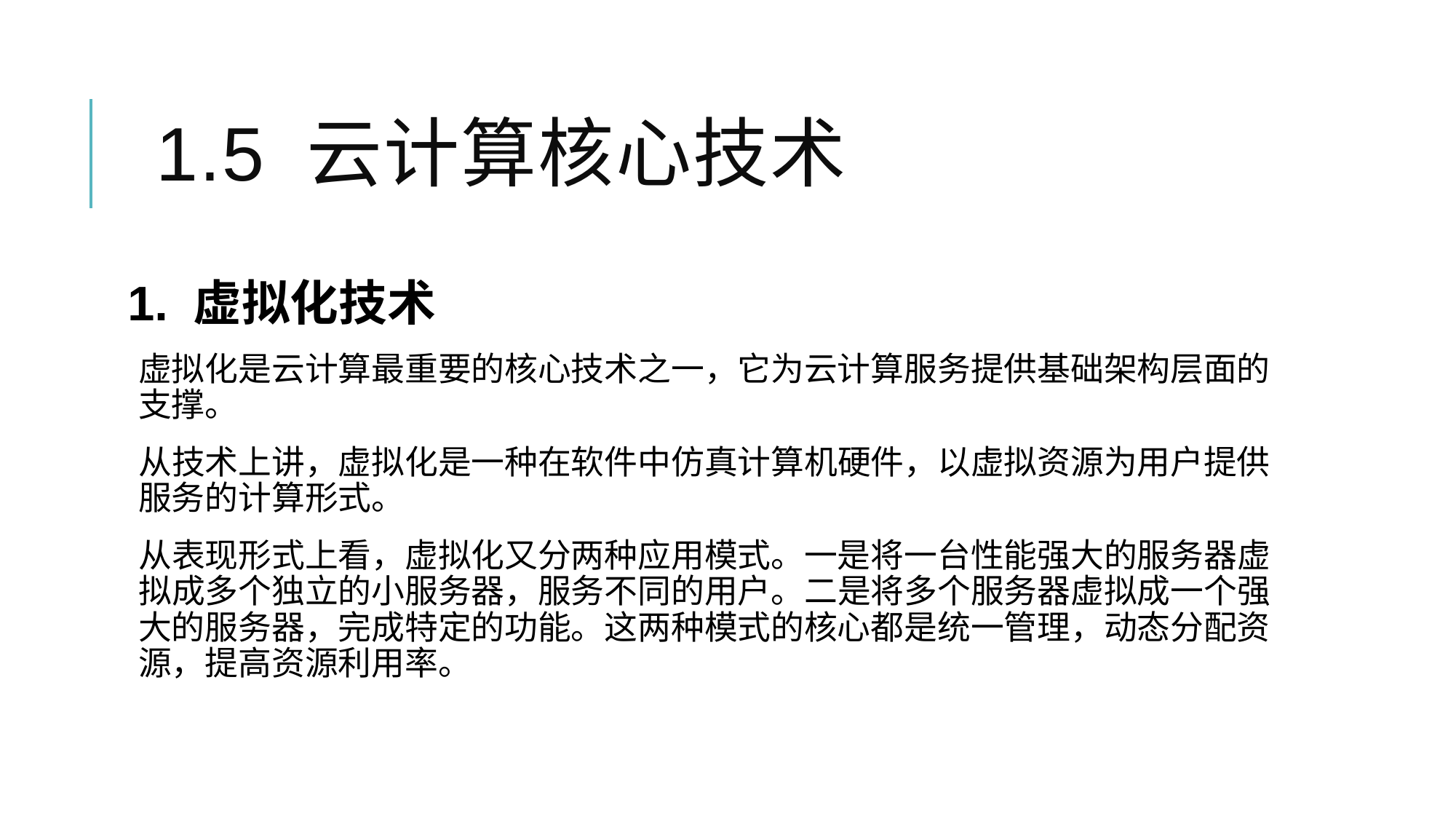

# 1.5 云计算核心技术
1. 虚拟化技术
虚拟化是云计算最重要的核心技术之一，它为云计算服务提供基础架构层面的支撑。
从技术上讲，虚拟化是一种在软件中仿真计算机硬件，以虚拟资源为用户提供服务的计算形式。
从表现形式上看，虚拟化又分两种应用模式。一是将一台性能强大的服务器虚拟成多个独立的小服务器，服务不同的用户。二是将多个服务器虚拟成一个强大的服务器，完成特定的功能。这两种模式的核心都是统一管理，动态分配资源，提高资源利用率。